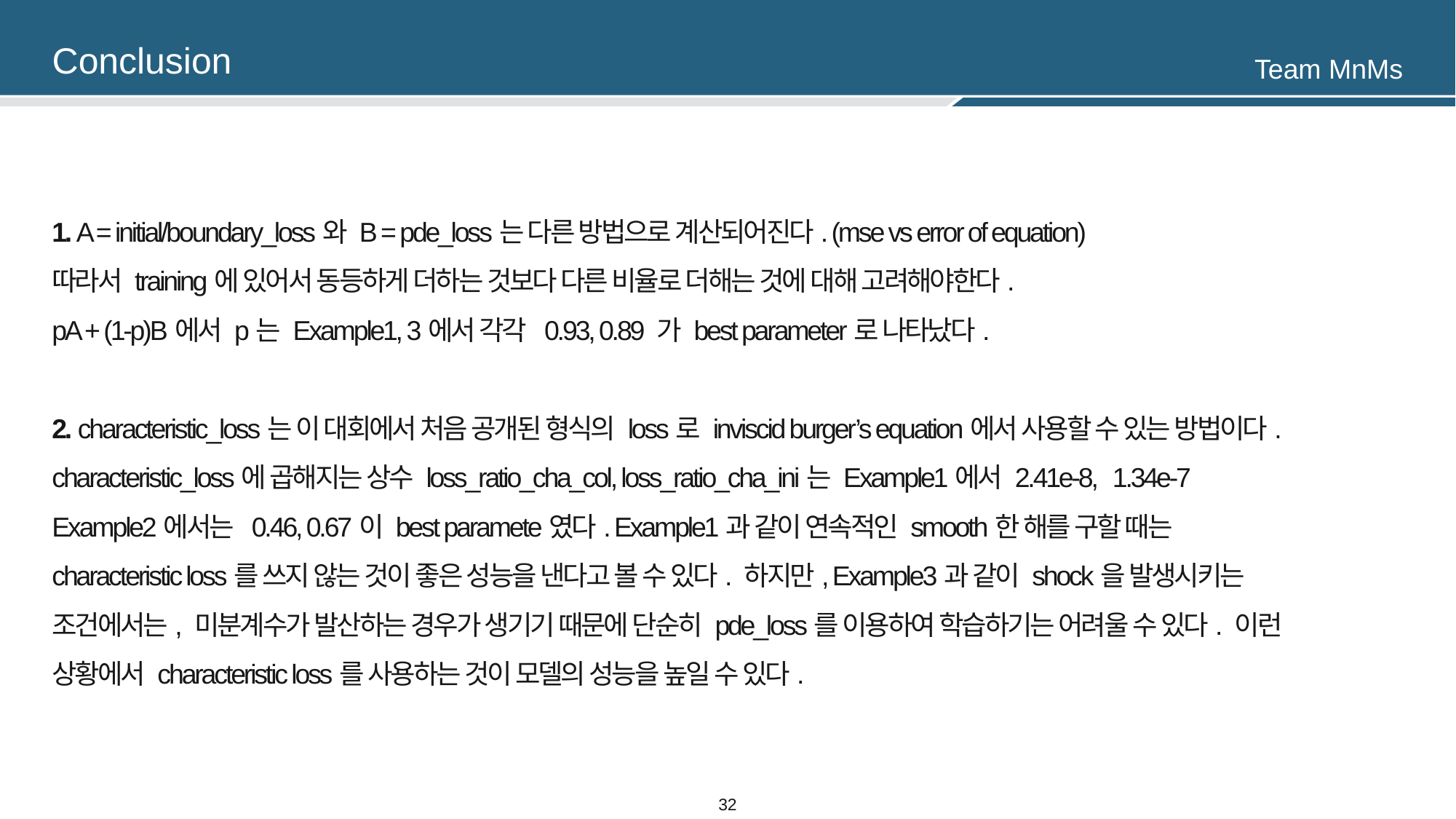

Conclusion
1. A = initial/boundary_loss와 B = pde_loss는 다른 방법으로 계산되어진다. (mse vs error of equation)
따라서 training에 있어서 동등하게 더하는 것보다 다른 비율로 더해는 것에 대해 고려해야한다.
pA + (1-p)B에서 p는 Example1, 3에서 각각  0.93, 0.89 가 best parameter로 나타났다.

2. characteristic_loss는 이 대회에서 처음 공개된 형식의 loss로 inviscid burger’s equation에서 사용할 수 있는 방법이다.    characteristic_loss에 곱해지는 상수 loss_ratio_cha_col, loss_ratio_cha_ini는 Example1에서 2.41e-8,   1.34e-7
Example2에서는  0.46, 0.67이 best paramete였다. Example1과 같이 연속적인 smooth한 해를 구할 때는 characteristic loss를 쓰지 않는 것이 좋은 성능을 낸다고 볼 수 있다. 하지만, Example3과 같이 shock을 발생시키는 조건에서는, 미분계수가 발산하는 경우가 생기기 때문에 단순히 pde_loss를 이용하여 학습하기는 어려울 수 있다. 이런 상황에서 characteristic loss를 사용하는 것이 모델의 성능을 높일 수 있다.